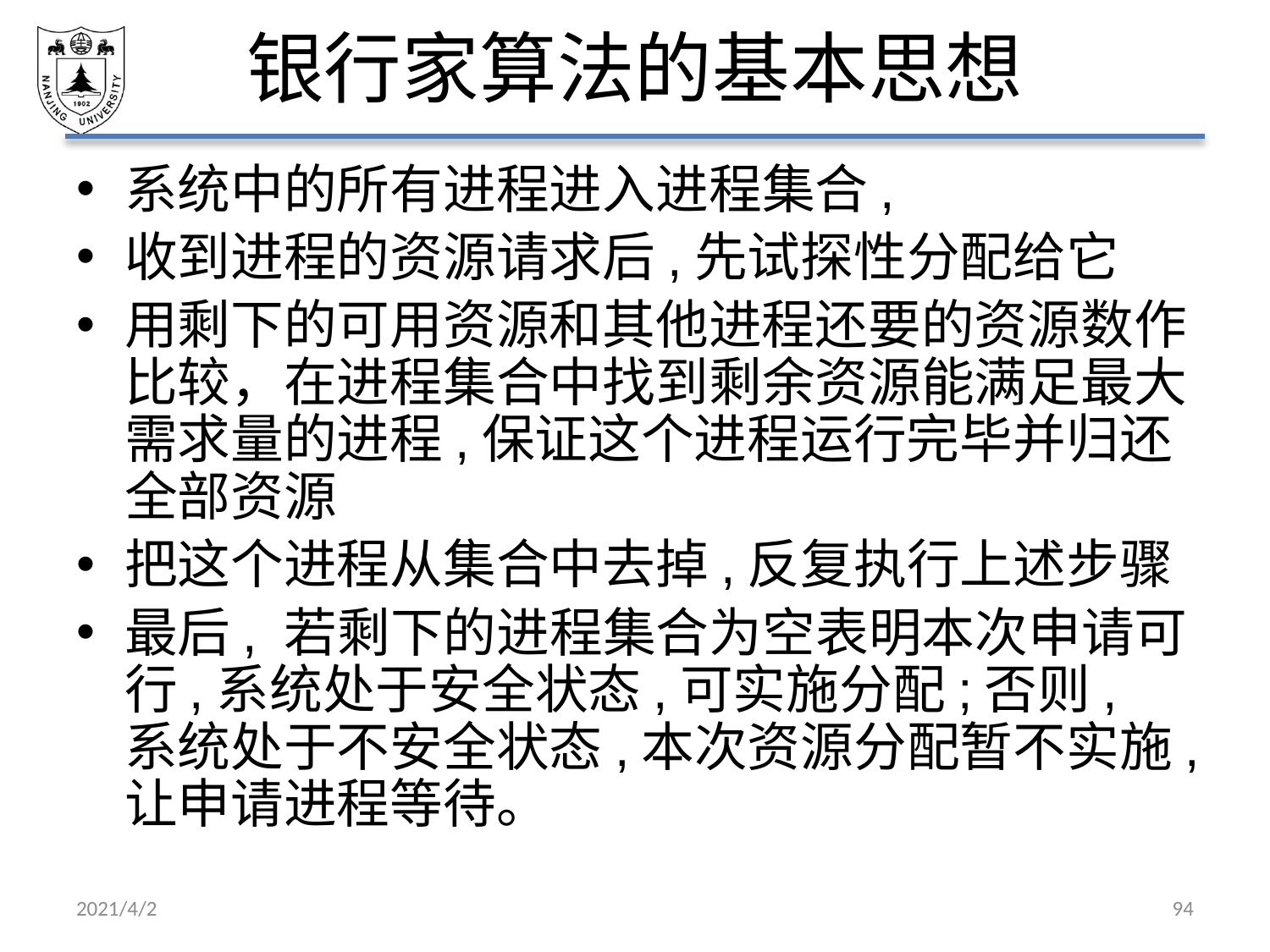

# 银行家算法的基本思想
系统中的所有进程进入进程集合,
收到进程的资源请求后,先试探性分配给它
用剩下的可用资源和其他进程还要的资源数作比较，在进程集合中找到剩余资源能满足最大需求量的进程,保证这个进程运行完毕并归还全部资源
把这个进程从集合中去掉,反复执行上述步骤
最后, 若剩下的进程集合为空表明本次申请可行,系统处于安全状态,可实施分配;否则, 系统处于不安全状态,本次资源分配暂不实施,让申请进程等待。

2021/4/2
94